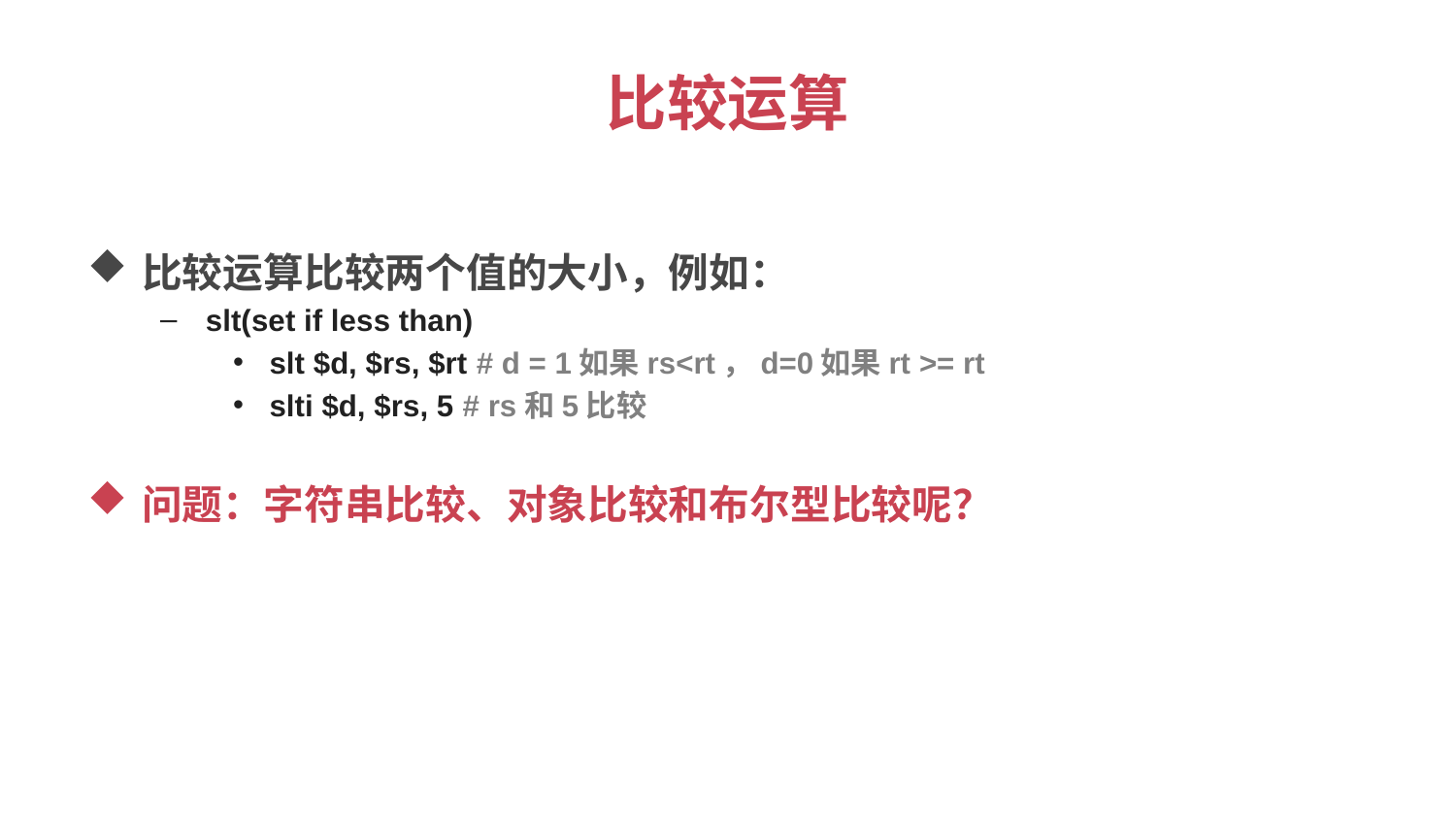

# 比较运算
比较运算比较两个值的大小，例如：
slt(set if less than)
slt $d, $rs, $rt # d = 1如果rs<rt，d=0如果rt >= rt
slti $d, $rs, 5 # rs和5比较
问题：字符串比较、对象比较和布尔型比较呢？